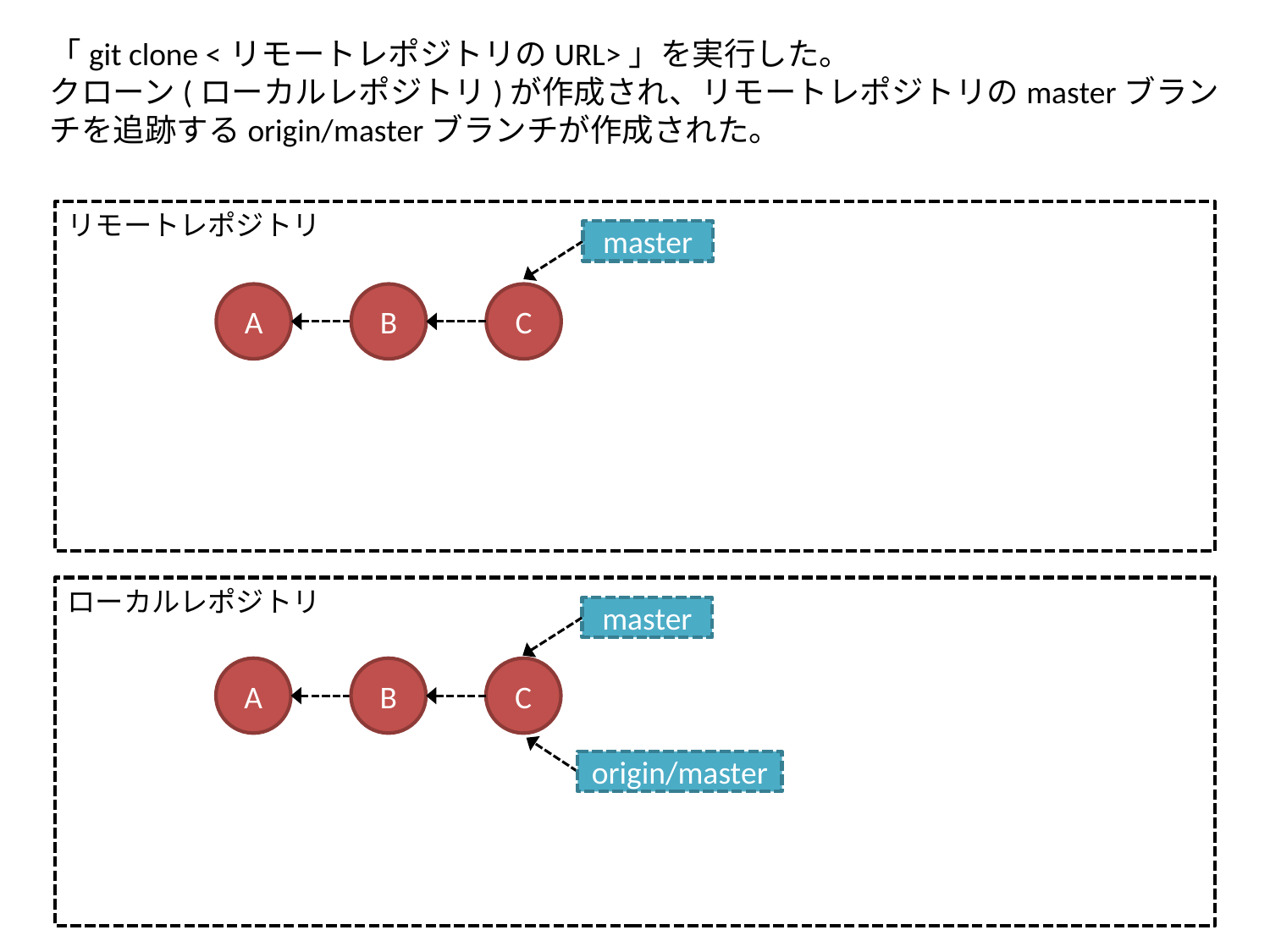

「git clone <リモートレポジトリのURL>」を実行した。
クローン(ローカルレポジトリ)が作成され、リモートレポジトリのmasterブランチを追跡するorigin/masterブランチが作成された。
リモートレポジトリ
master
A
B
C
ローカルレポジトリ
master
A
B
C
origin/master